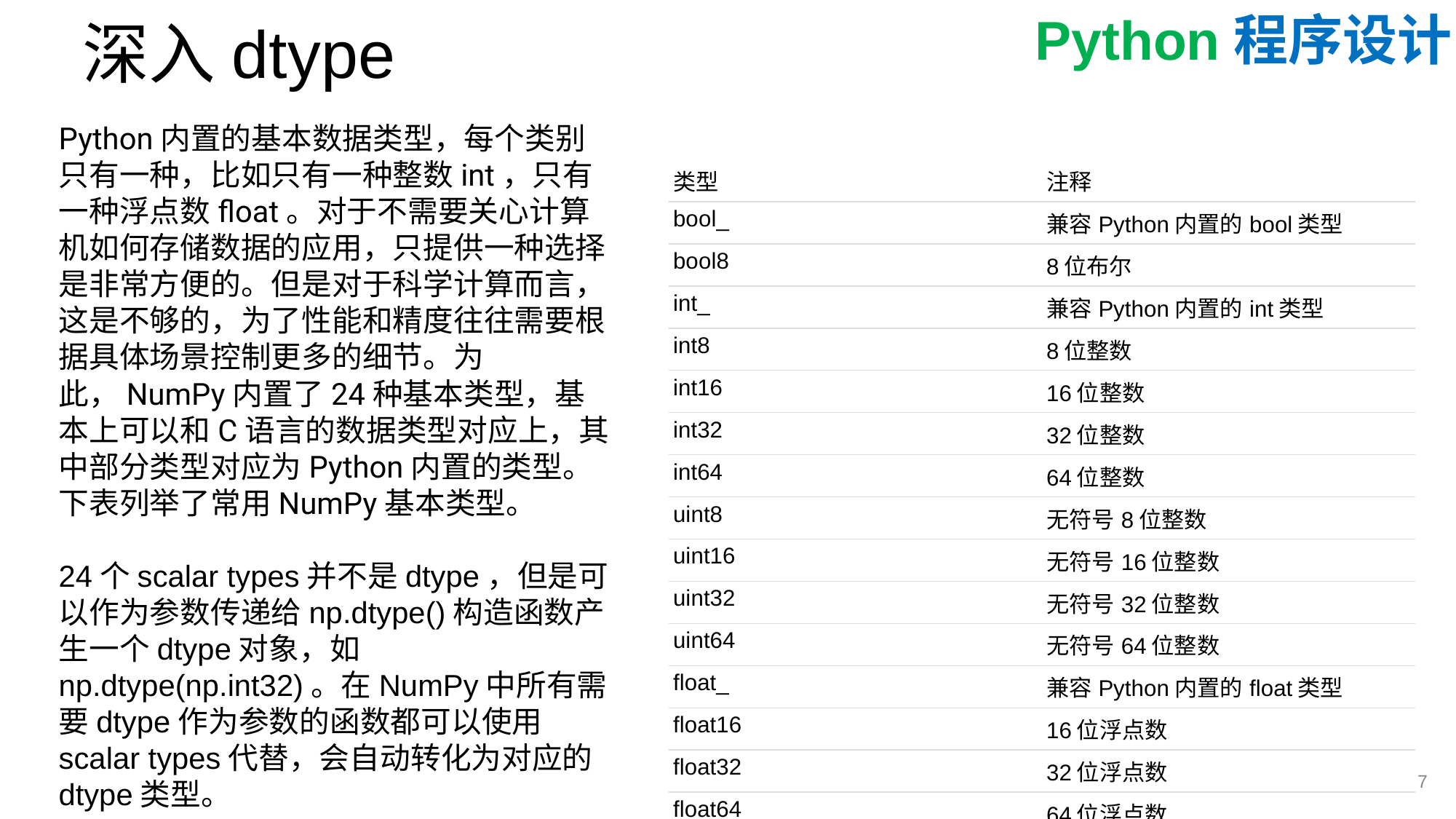

# 深入dtype
Python内置的基本数据类型，每个类别只有一种，比如只有一种整数int，只有一种浮点数float。对于不需要关心计算机如何存储数据的应用，只提供一种选择是非常方便的。但是对于科学计算而言，这是不够的，为了性能和精度往往需要根据具体场景控制更多的细节。为此，NumPy内置了24种基本类型，基本上可以和C语言的数据类型对应上，其中部分类型对应为Python内置的类型。下表列举了常用NumPy基本类型。

24个scalar types并不是dtype，但是可以作为参数传递给np.dtype()构造函数产生一个dtype对象，如np.dtype(np.int32)。在NumPy中所有需要dtype作为参数的函数都可以使用scalar types代替，会自动转化为对应的dtype类型。
| 类型 | 注释 |
| --- | --- |
| bool\_ | 兼容Python内置的bool类型 |
| bool8 | 8位布尔 |
| int\_ | 兼容Python内置的int类型 |
| int8 | 8位整数 |
| int16 | 16位整数 |
| int32 | 32位整数 |
| int64 | 64位整数 |
| uint8 | 无符号8位整数 |
| uint16 | 无符号16位整数 |
| uint32 | 无符号32位整数 |
| uint64 | 无符号64位整数 |
| float\_ | 兼容Python内置的float类型 |
| float16 | 16位浮点数 |
| float32 | 32位浮点数 |
| float64 | 64位浮点数 |
| str\_ | 兼容Python内置的str类型 |
7